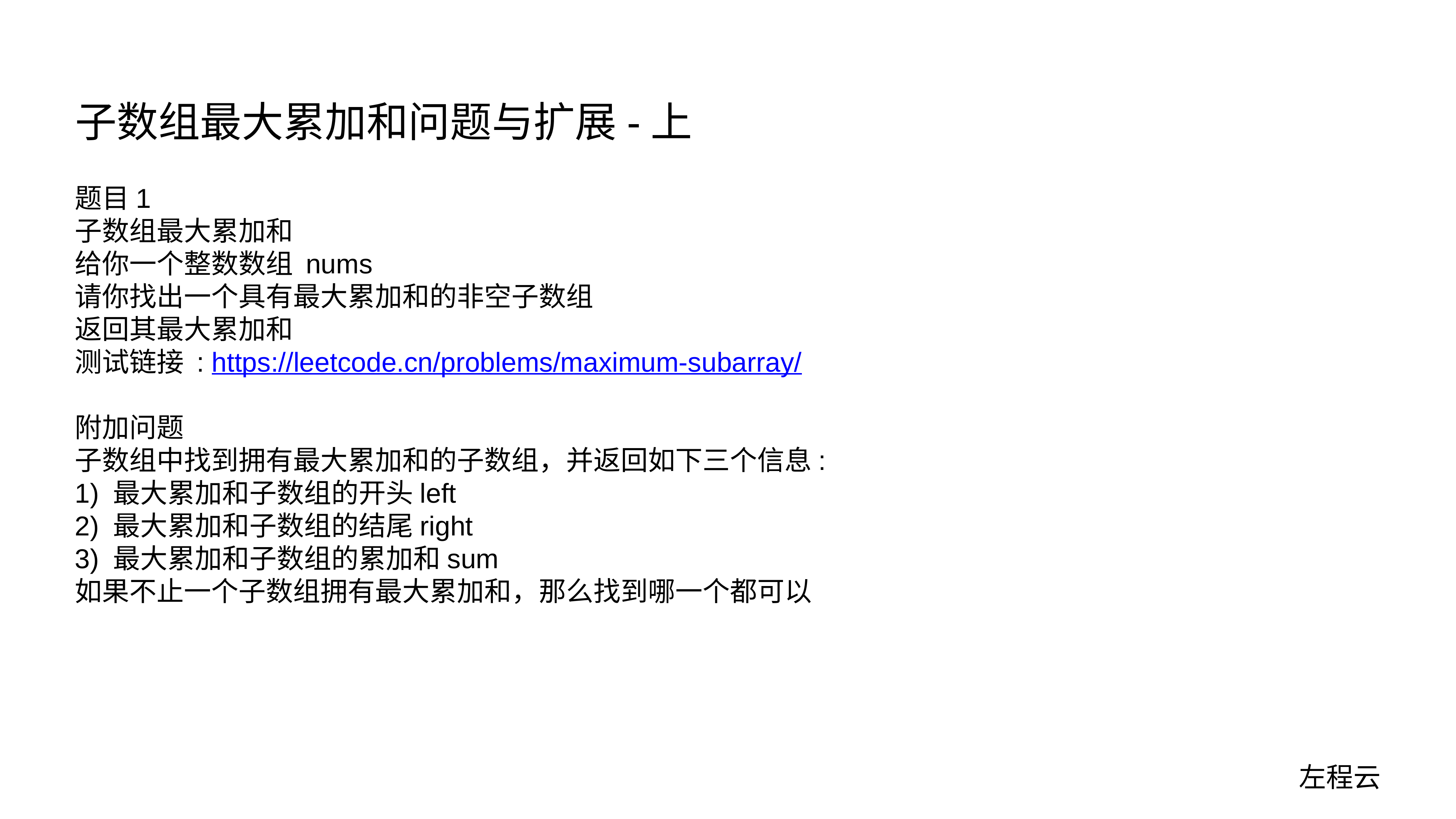

# 子数组最大累加和问题与扩展-上
题目1
子数组最大累加和
给你一个整数数组 nums
请你找出一个具有最大累加和的非空子数组
返回其最大累加和
测试链接 : https://leetcode.cn/problems/maximum-subarray/

附加问题
子数组中找到拥有最大累加和的子数组，并返回如下三个信息:
1) 最大累加和子数组的开头left
2) 最大累加和子数组的结尾right
3) 最大累加和子数组的累加和sum
如果不止一个子数组拥有最大累加和，那么找到哪一个都可以
左程云